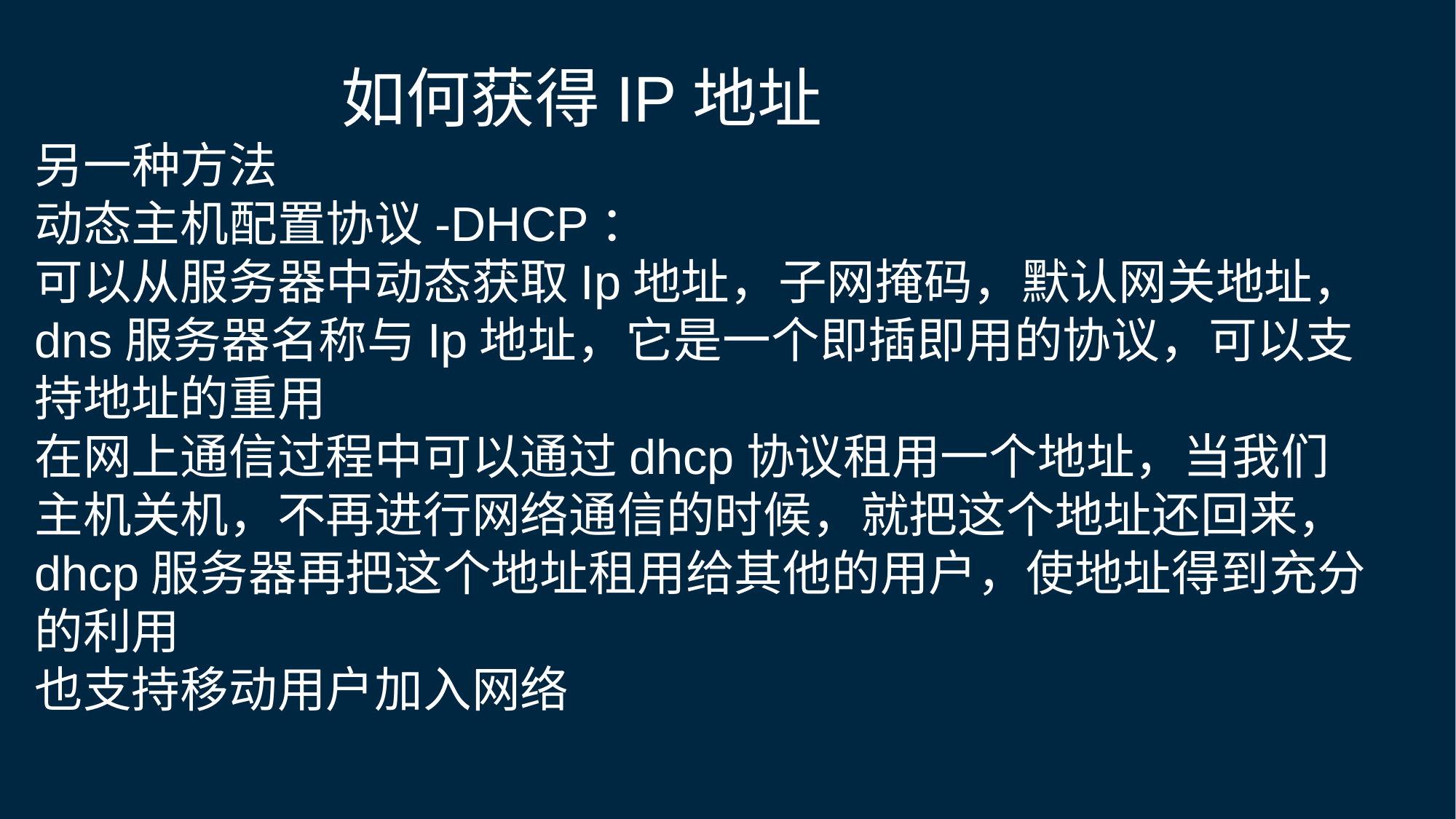

如何获得IP地址
另一种方法
动态主机配置协议-DHCP：
可以从服务器中动态获取Ip地址，子网掩码，默认网关地址，dns服务器名称与Ip地址，它是一个即插即用的协议，可以支持地址的重用
在网上通信过程中可以通过dhcp协议租用一个地址，当我们主机关机，不再进行网络通信的时候，就把这个地址还回来，dhcp服务器再把这个地址租用给其他的用户，使地址得到充分的利用
也支持移动用户加入网络